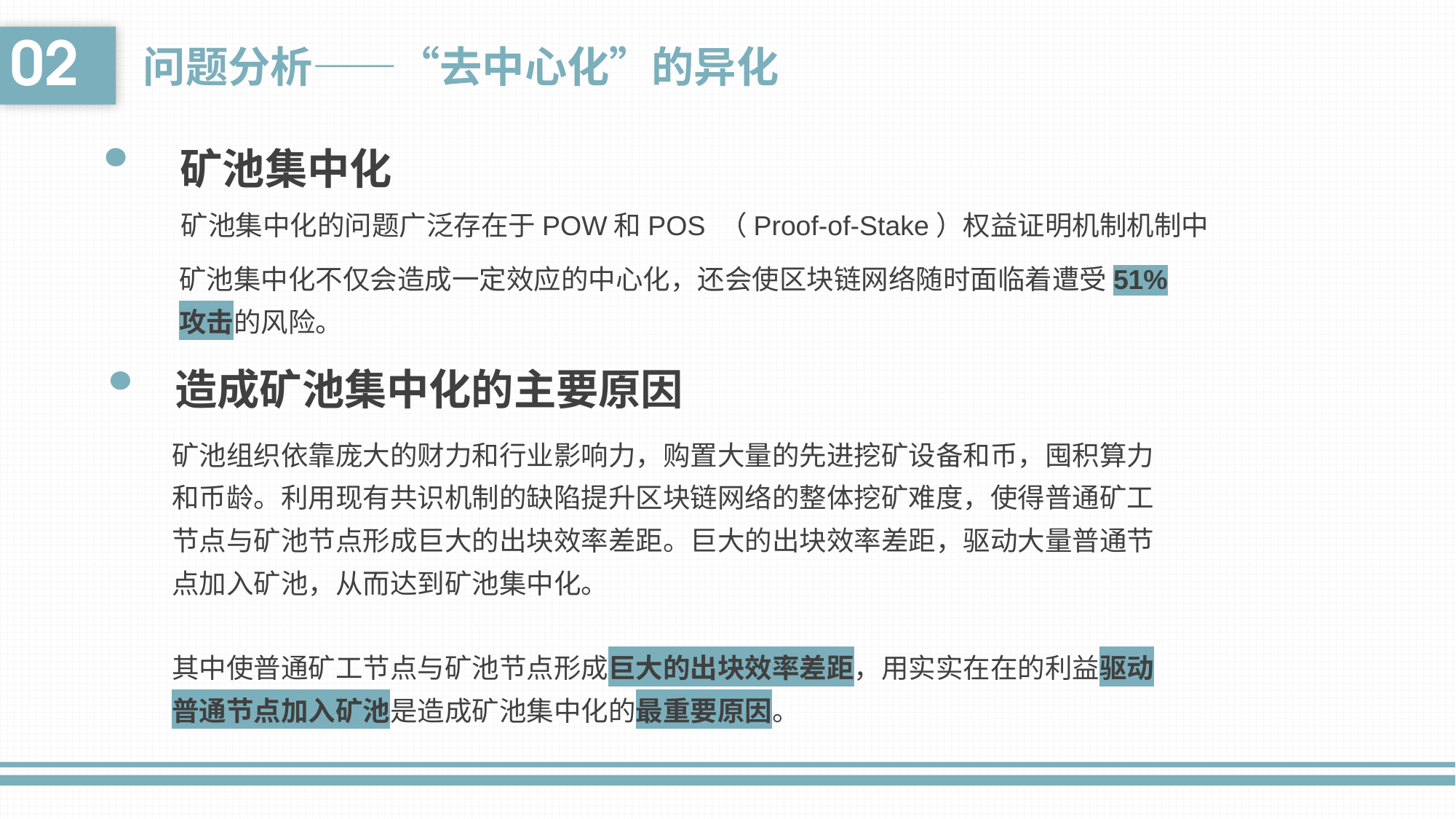

02
问题分析——“去中心化”的异化
矿池集中化

矿池集中化的问题广泛存在于POW和POS （Proof-of-Stake）权益证明机制机制中
矿池集中化不仅会造成一定效应的中心化，还会使区块链网络随时面临着遭受51%攻击的风险。
造成矿池集中化的主要原因

矿池组织依靠庞大的财力和行业影响力，购置大量的先进挖矿设备和币，囤积算力和币龄。利用现有共识机制的缺陷提升区块链网络的整体挖矿难度，使得普通矿工节点与矿池节点形成巨大的出块效率差距。巨大的出块效率差距，驱动大量普通节点加入矿池，从而达到矿池集中化。

其中使普通矿工节点与矿池节点形成巨大的出块效率差距，用实实在在的利益驱动普通节点加入矿池是造成矿池集中化的最重要原因。